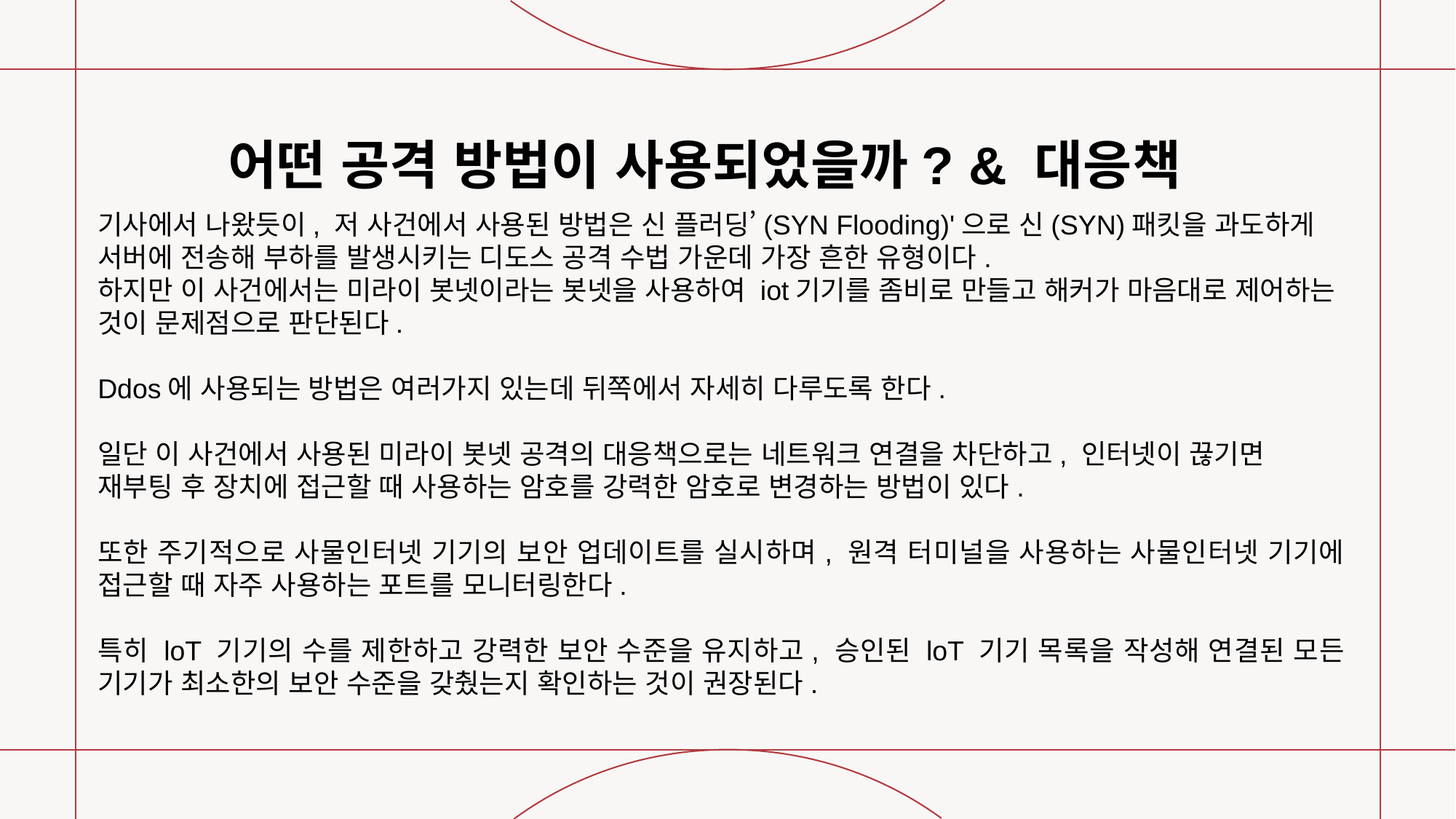

어떤 공격 방법이 사용되었을까? & 대응책
기사에서 나왔듯이, 저 사건에서 사용된 방법은 신 플러딩’(SYN Flooding)'으로 신(SYN)패킷을 과도하게 서버에 전송해 부하를 발생시키는 디도스 공격 수법 가운데 가장 흔한 유형이다.
하지만 이 사건에서는 미라이 봇넷이라는 봇넷을 사용하여 iot기기를 좀비로 만들고 해커가 마음대로 제어하는 것이 문제점으로 판단된다.

Ddos에 사용되는 방법은 여러가지 있는데 뒤쪽에서 자세히 다루도록 한다.

일단 이 사건에서 사용된 미라이 봇넷 공격의 대응책으로는 네트워크 연결을 차단하고, 인터넷이 끊기면 재부팅 후 장치에 접근할 때 사용하는 암호를 강력한 암호로 변경하는 방법이 있다.

또한 주기적으로 사물인터넷 기기의 보안 업데이트를 실시하며, 원격 터미널을 사용하는 사물인터넷 기기에 접근할 때 자주 사용하는 포트를 모니터링한다.

특히 loT 기기의 수를 제한하고 강력한 보안 수준을 유지하고, 승인된 loT 기기 목록을 작성해 연결된 모든 기기가 최소한의 보안 수준을 갖췄는지 확인하는 것이 권장된다.